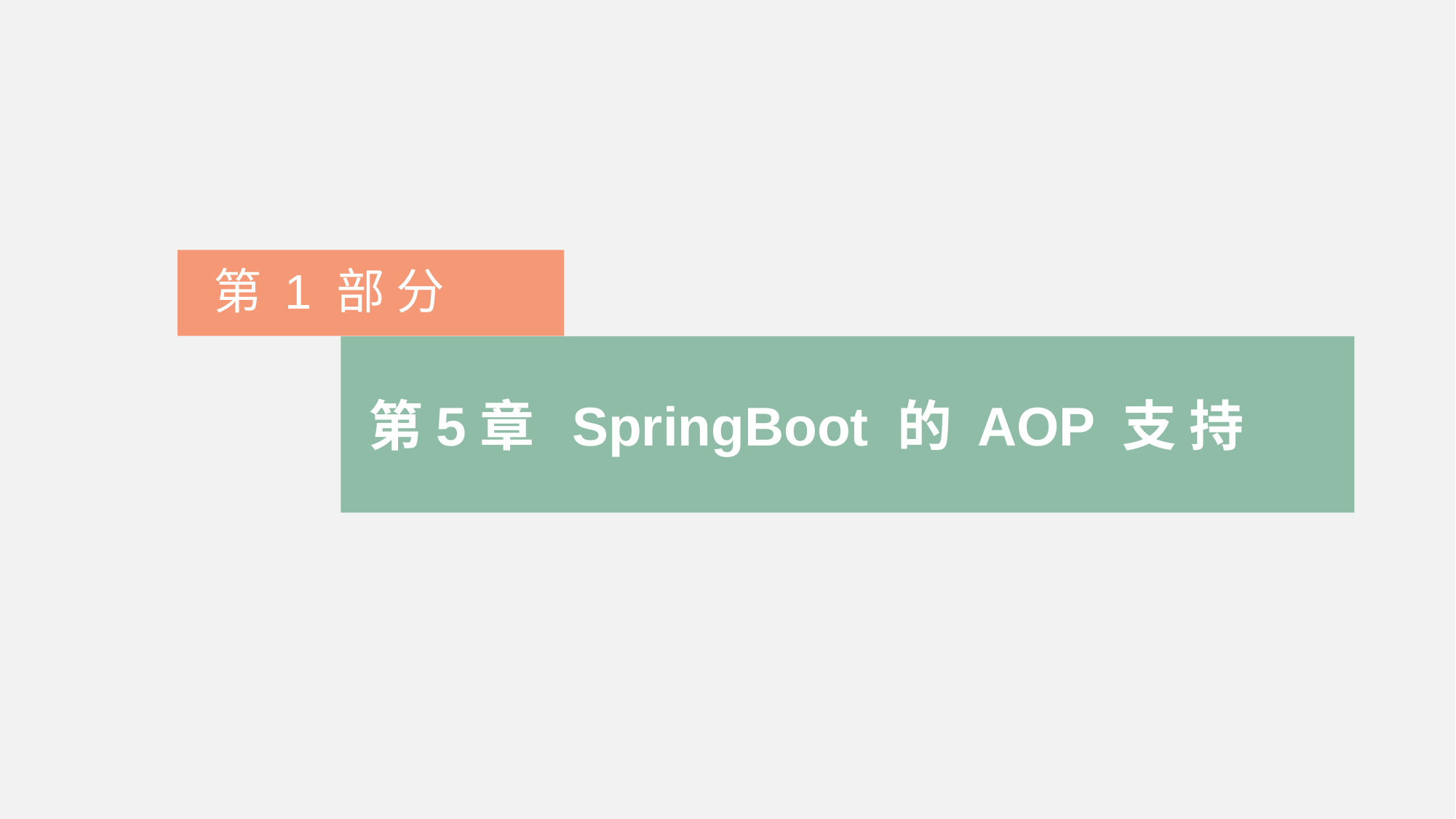

第 1 部 分

第5章  SpringBoot 的 AOP 支 持